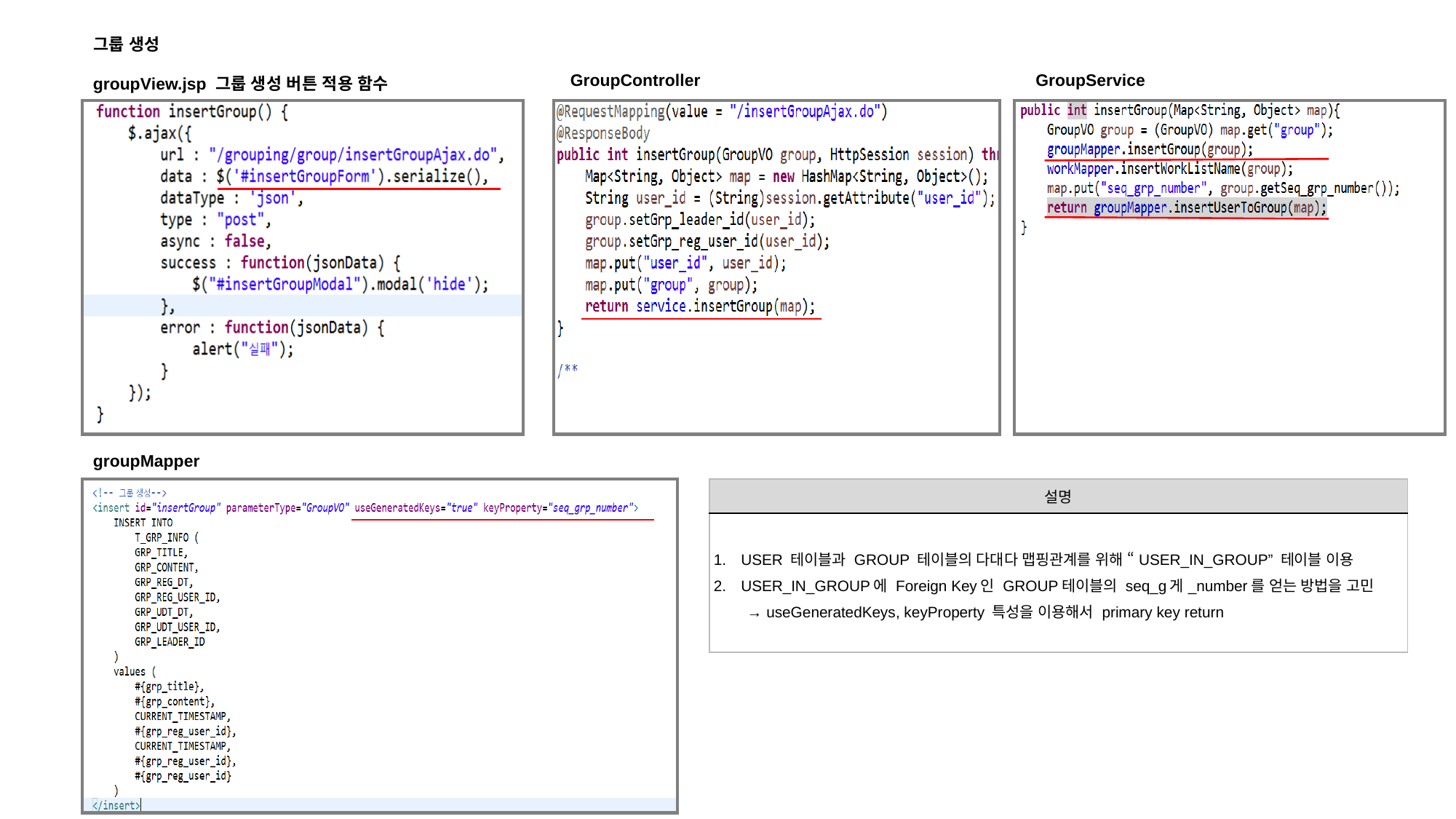

그룹 생성
GroupController
GroupService
groupView.jsp 그룹 생성 버튼 적용 함수

groupMapper

| 설명 |
| --- |
| USER 테이블과 GROUP 테이블의 다대다 맵핑관계를 위해 “USER\_IN\_GROUP” 테이블 이용 USER\_IN\_GROUP에 Foreign Key인 GROUP테이블의 seq\_g게\_number를 얻는 방법을 고민 → useGeneratedKeys, keyProperty 특성을 이용해서 primary key return |